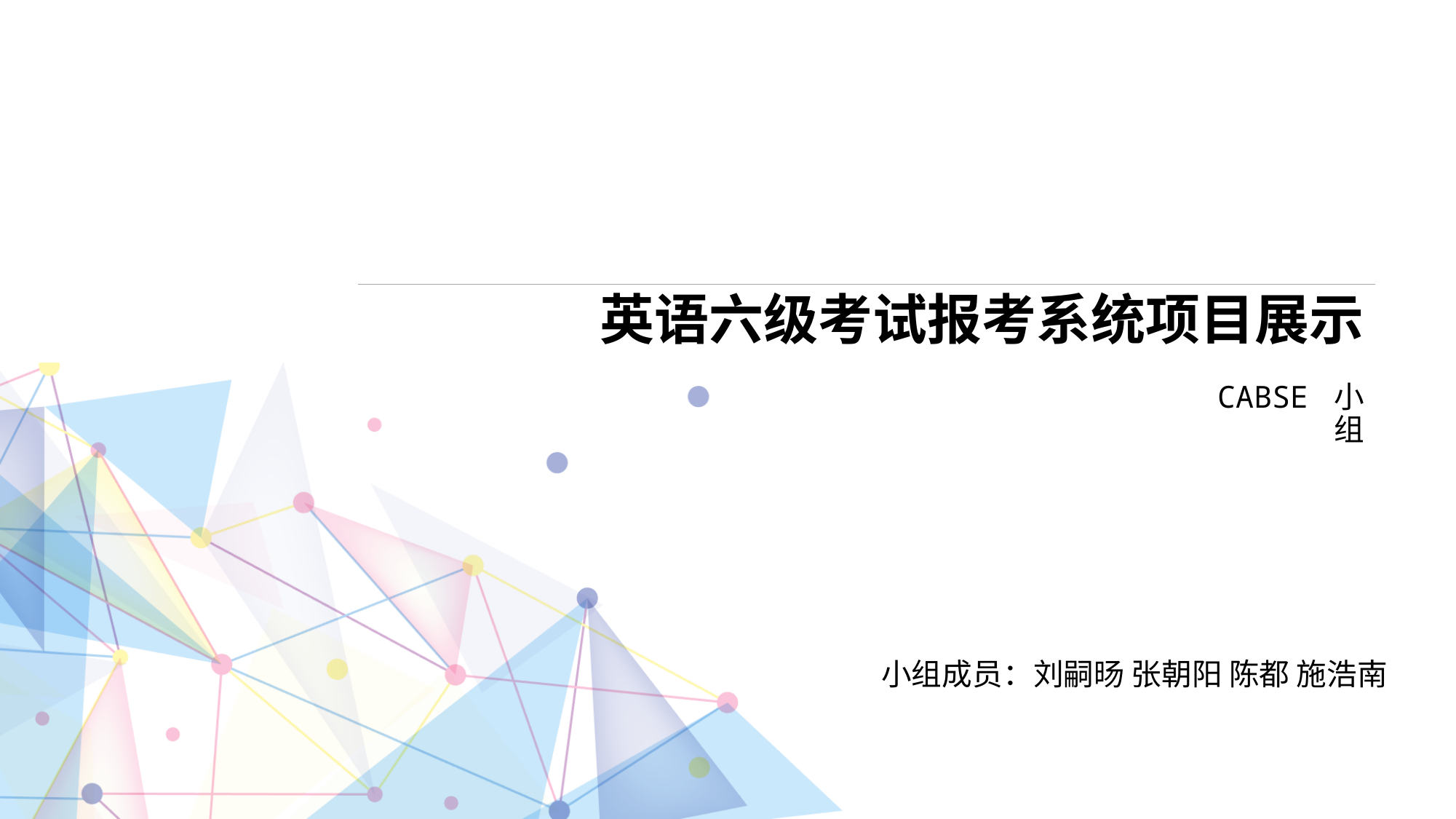

# 英语六级考试报考系统项目展示
CABSE 小组
小组成员：刘嗣旸 张朝阳 陈都 施浩南